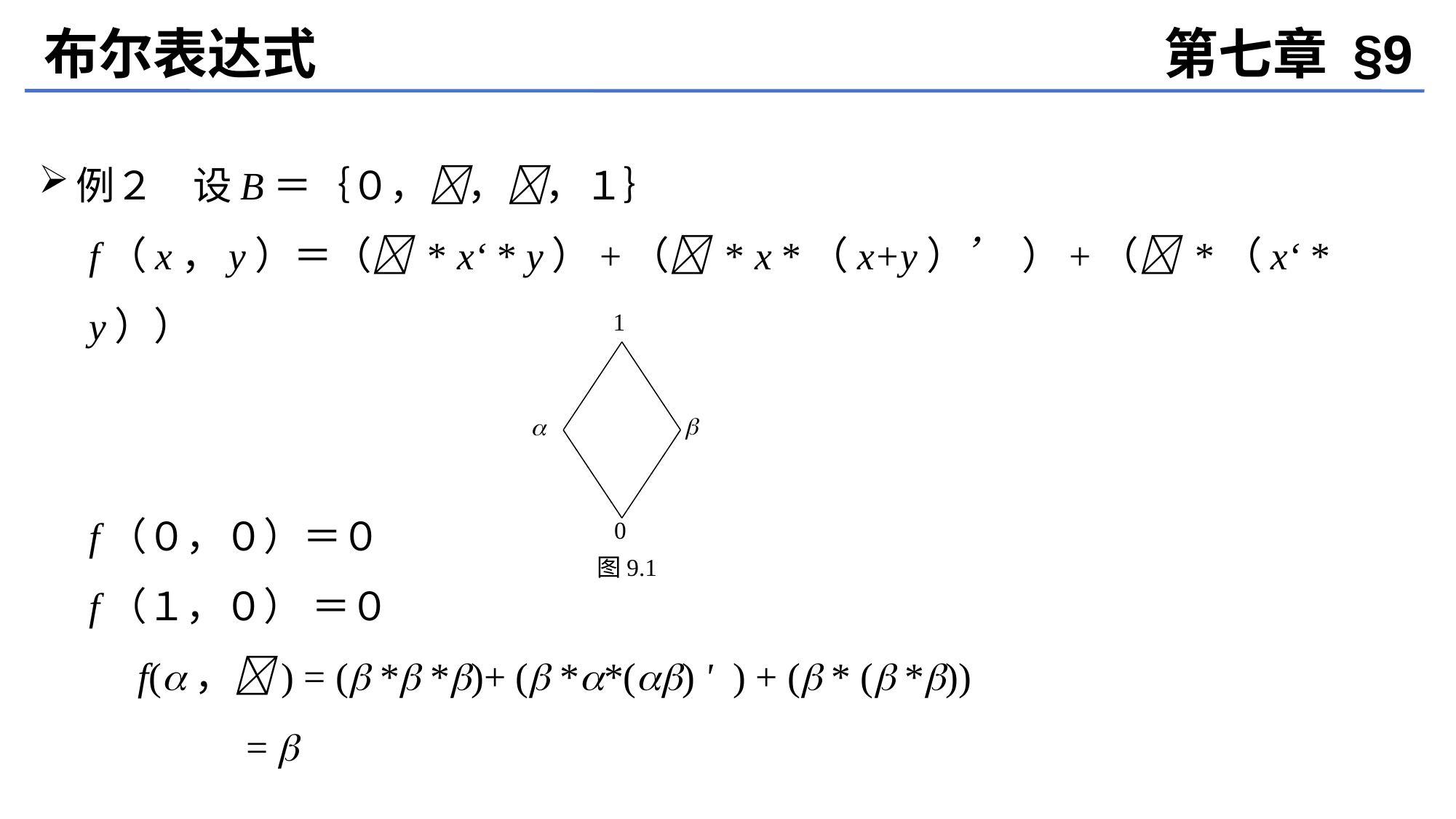

布尔表达式
第七章 §9
例２　设B＝｛０，α，β，１｝
f（x，y）＝（β * x‘ * y）+（β * x *（x+y）’  ）+（α *（x‘ * y））

f（０，０）＝０
f（１，０） ＝０
     f(α，β) = (β *β *β)+ (β *α*(αβ) '  ) + (β * (β *β))
                = β

1

β
α
0
图9.1